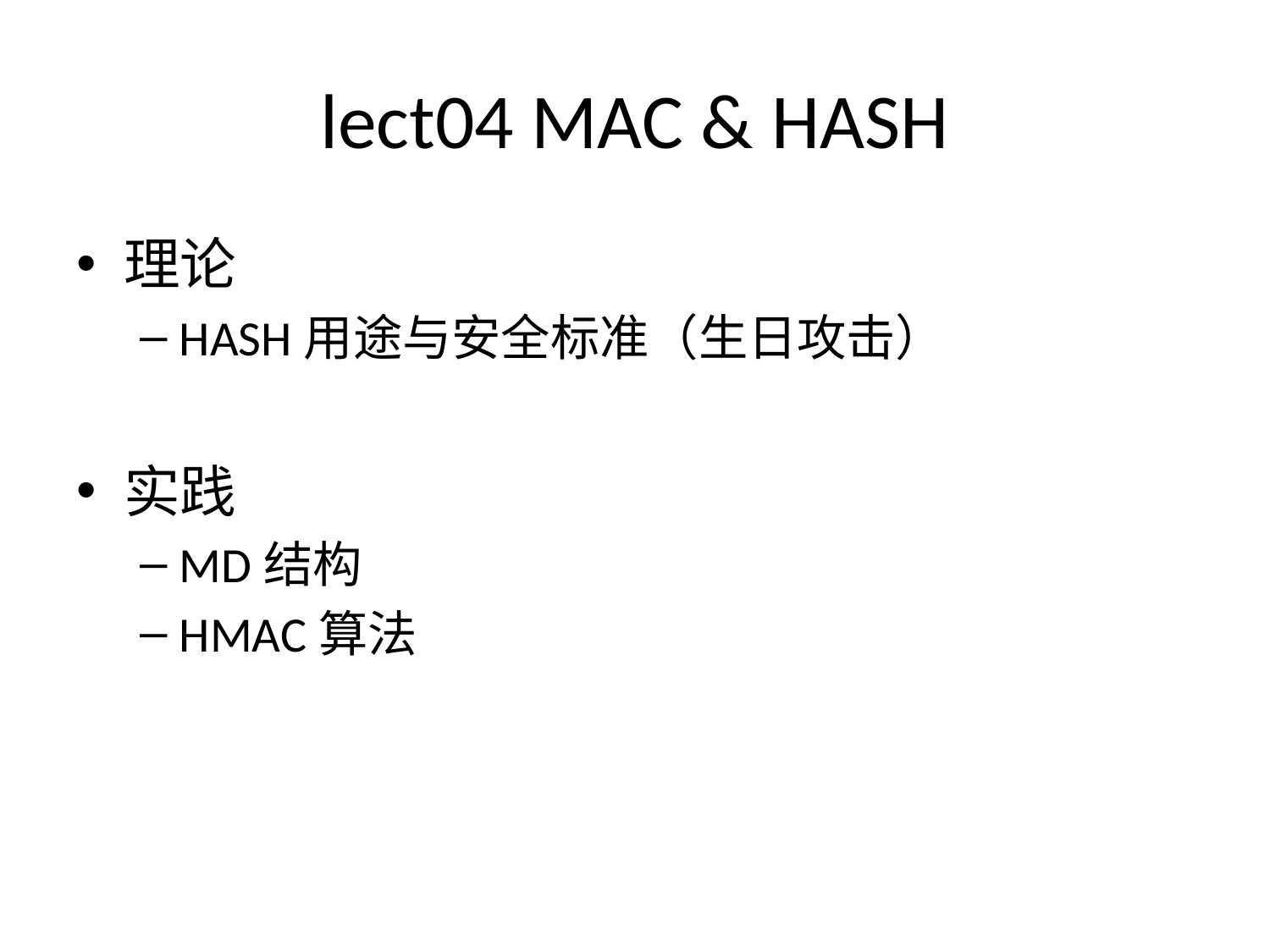

# lect04 MAC & HASH
理论
HASH用途与安全标准（生日攻击）

实践
MD结构
HMAC算法